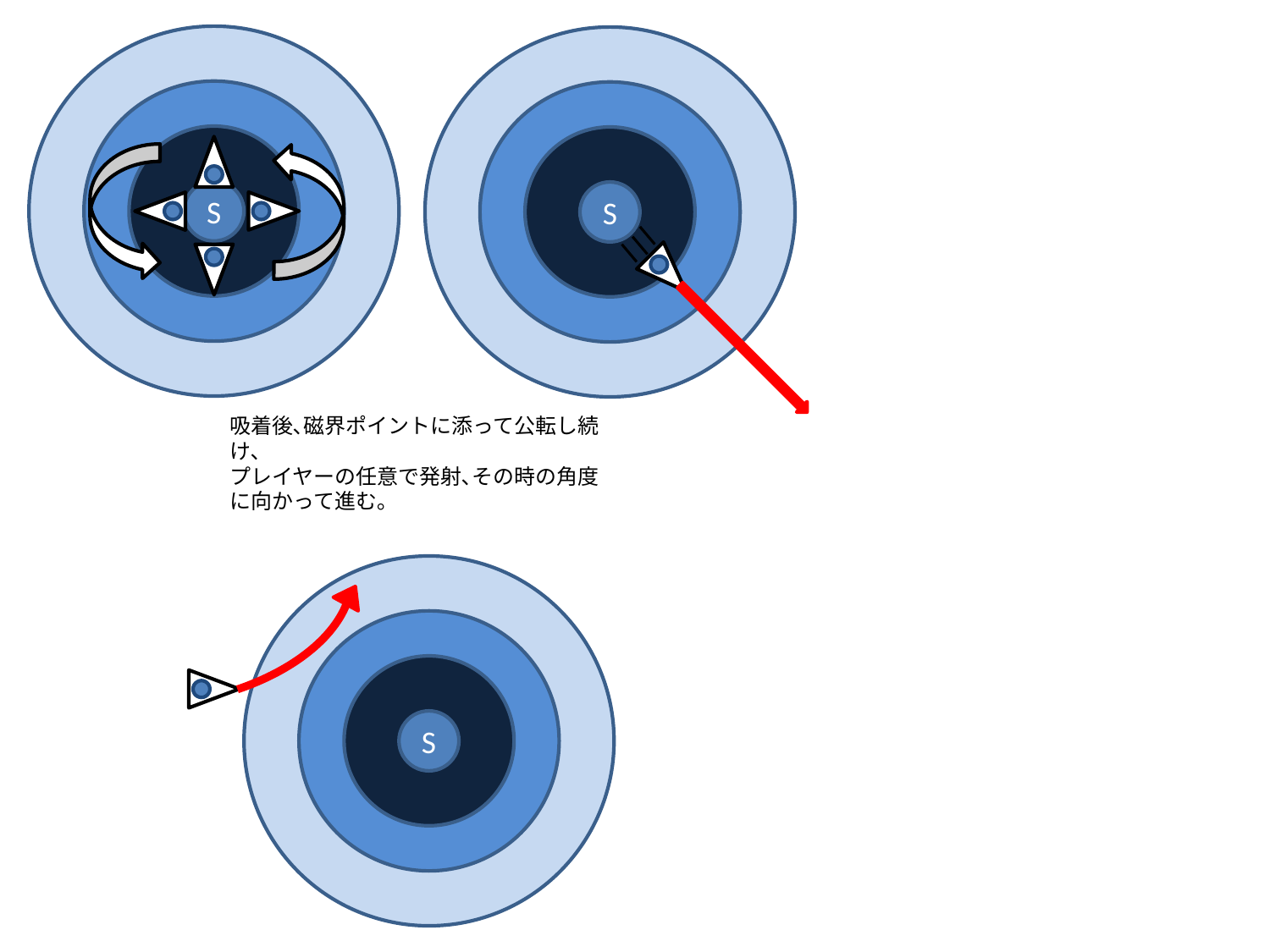

S

S

吸着後､磁界ポイントに添って公転し続け､
プレイヤーの任意で発射､その時の角度に向かって進む｡

S